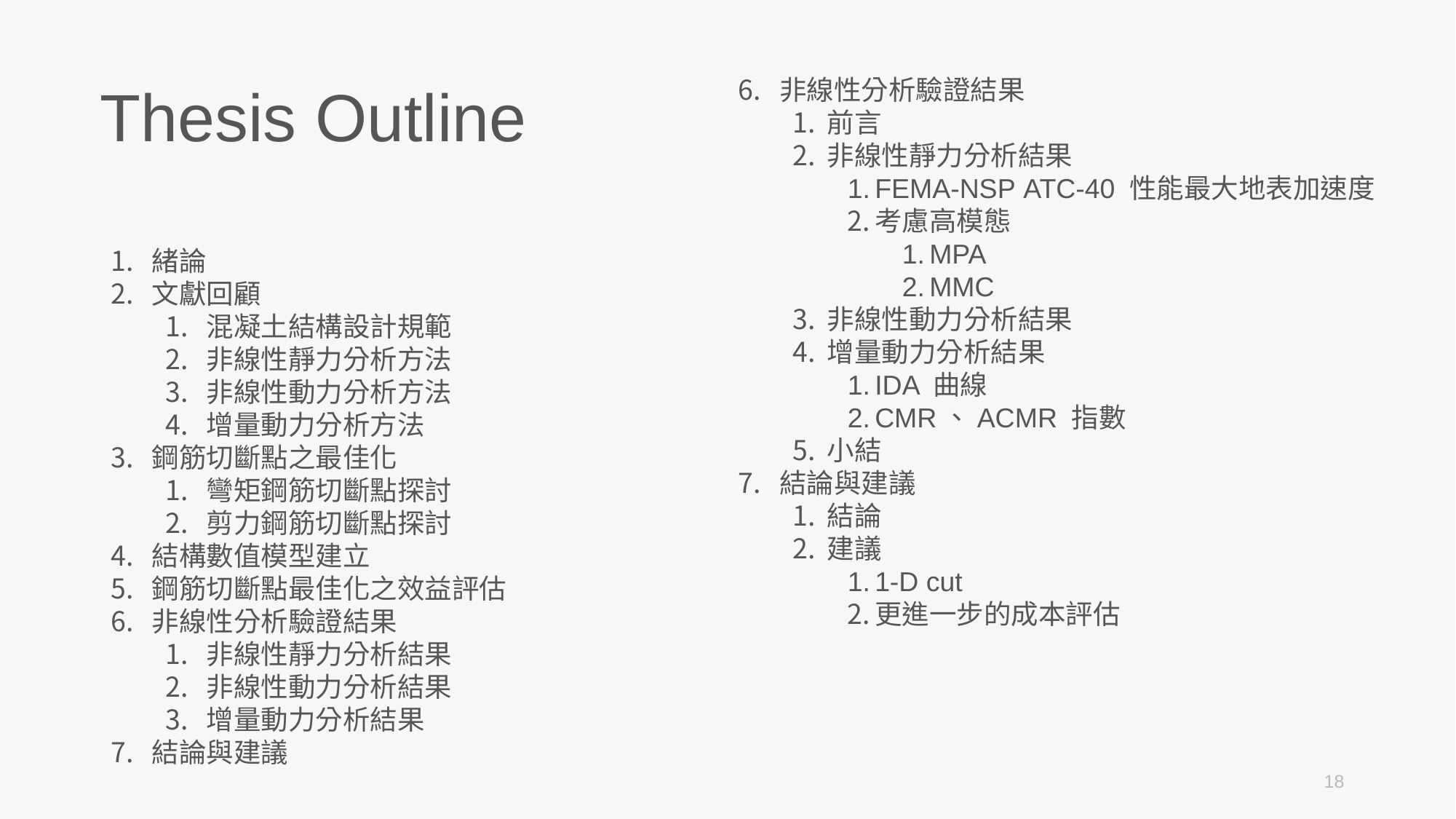

非線性分析驗證結果
前言
非線性靜力分析結果
FEMA-NSP ATC-40 性能最大地表加速度
考慮高模態
MPA
MMC
非線性動力分析結果
增量動力分析結果
IDA 曲線
CMR、ACMR 指數
小結
結論與建議
結論
建議
1-D cut
更進一步的成本評估

Thesis Outline
緒論
文獻回顧
混凝土結構設計規範
非線性靜力分析方法
非線性動力分析方法
增量動力分析方法
鋼筋切斷點之最佳化
彎矩鋼筋切斷點探討
剪力鋼筋切斷點探討
結構數值模型建立
鋼筋切斷點最佳化之效益評估
非線性分析驗證結果
非線性靜力分析結果
非線性動力分析結果
增量動力分析結果
結論與建議
18